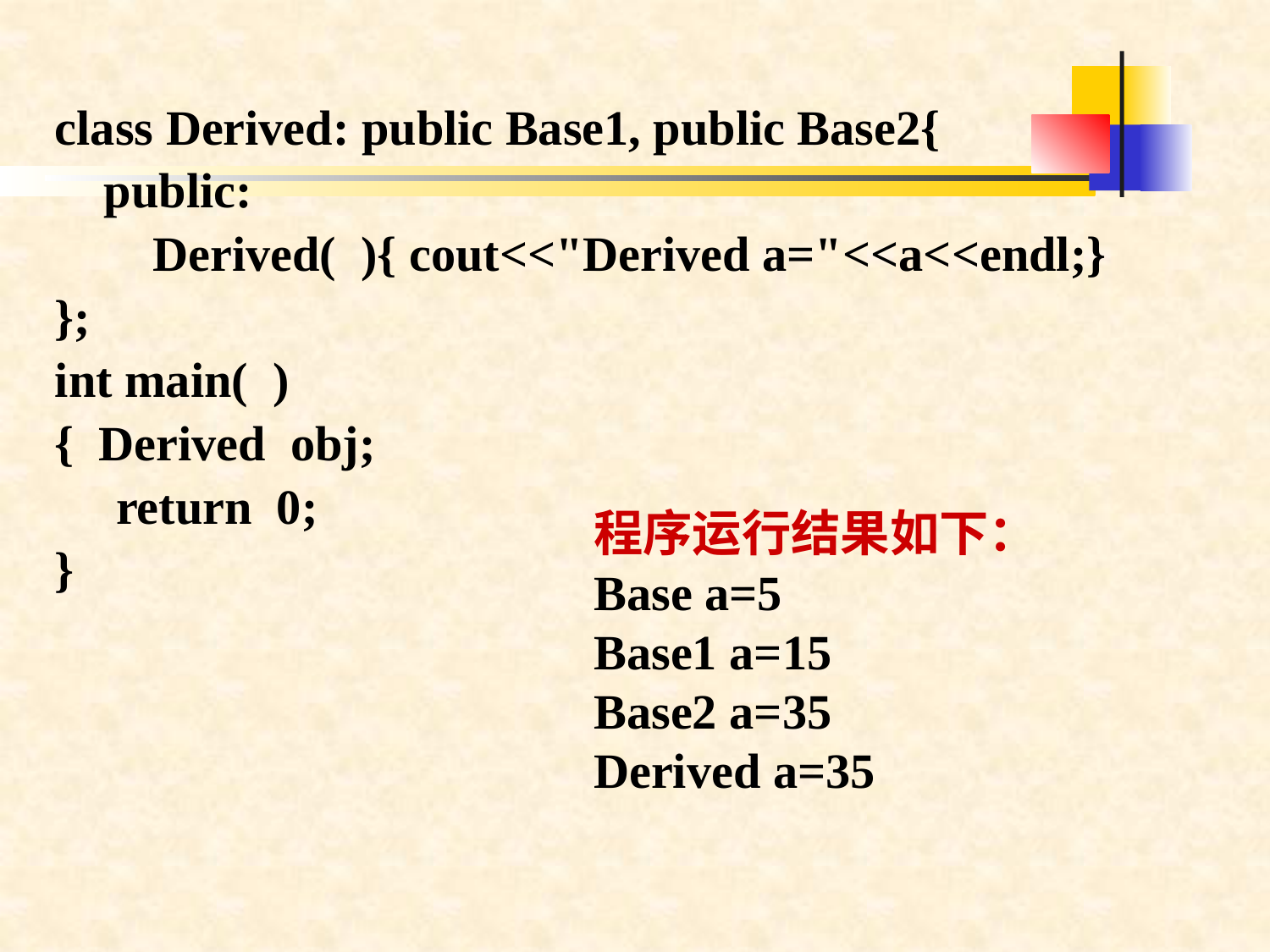

class Derived: public Base1, public Base2{
    public:
        Derived(  ){ cout<<"Derived a="<<a<<endl;}
};
int main(  )
{  Derived  obj;
     return  0;
}

程序运行结果如下：
Base a=5
Base1 a=15
Base2 a=35
Derived a=35